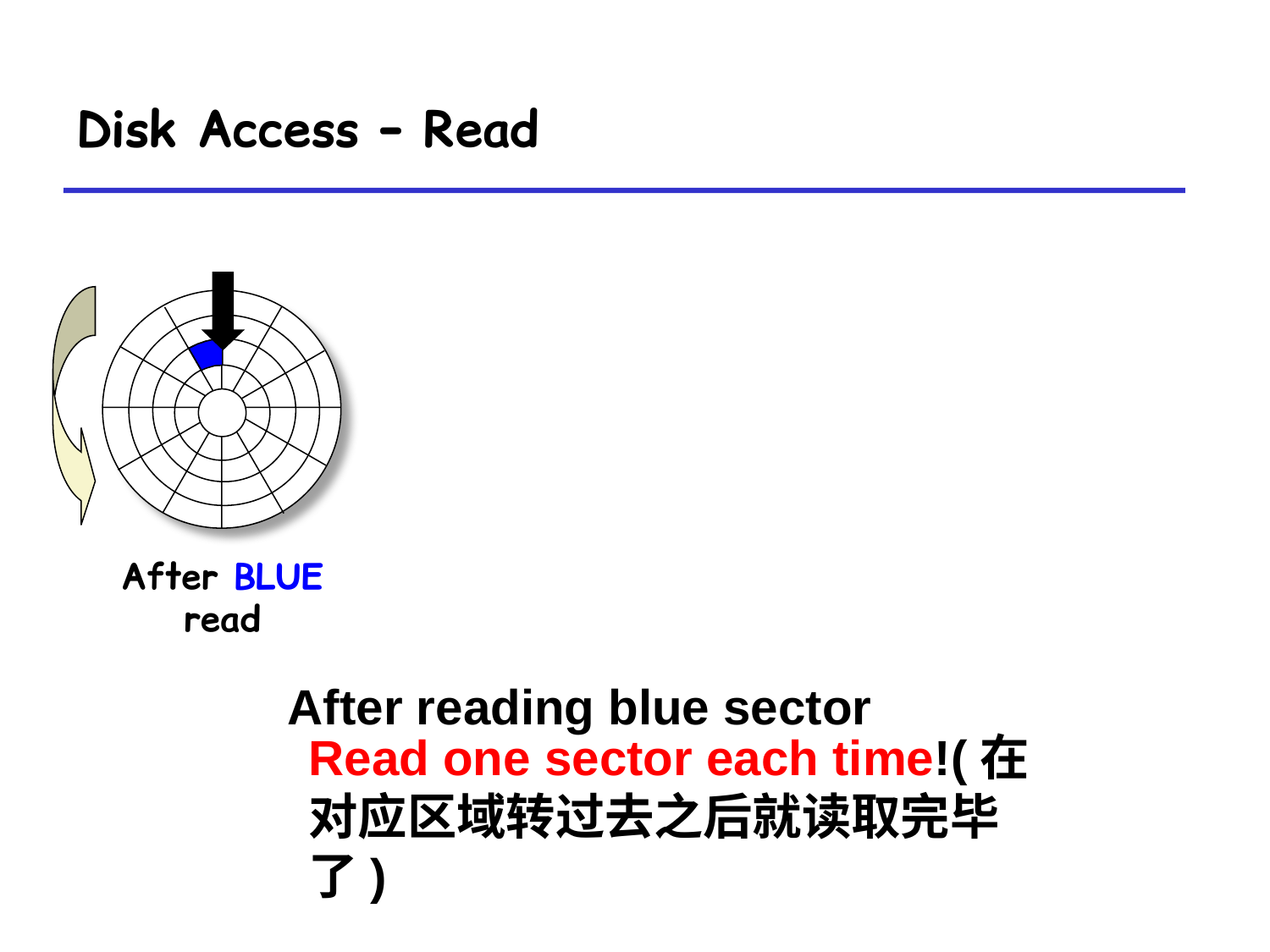

# Disk Access – Read

After BLUE read
After reading blue sector
Read one sector each time!(在对应区域转过去之后就读取完毕了)